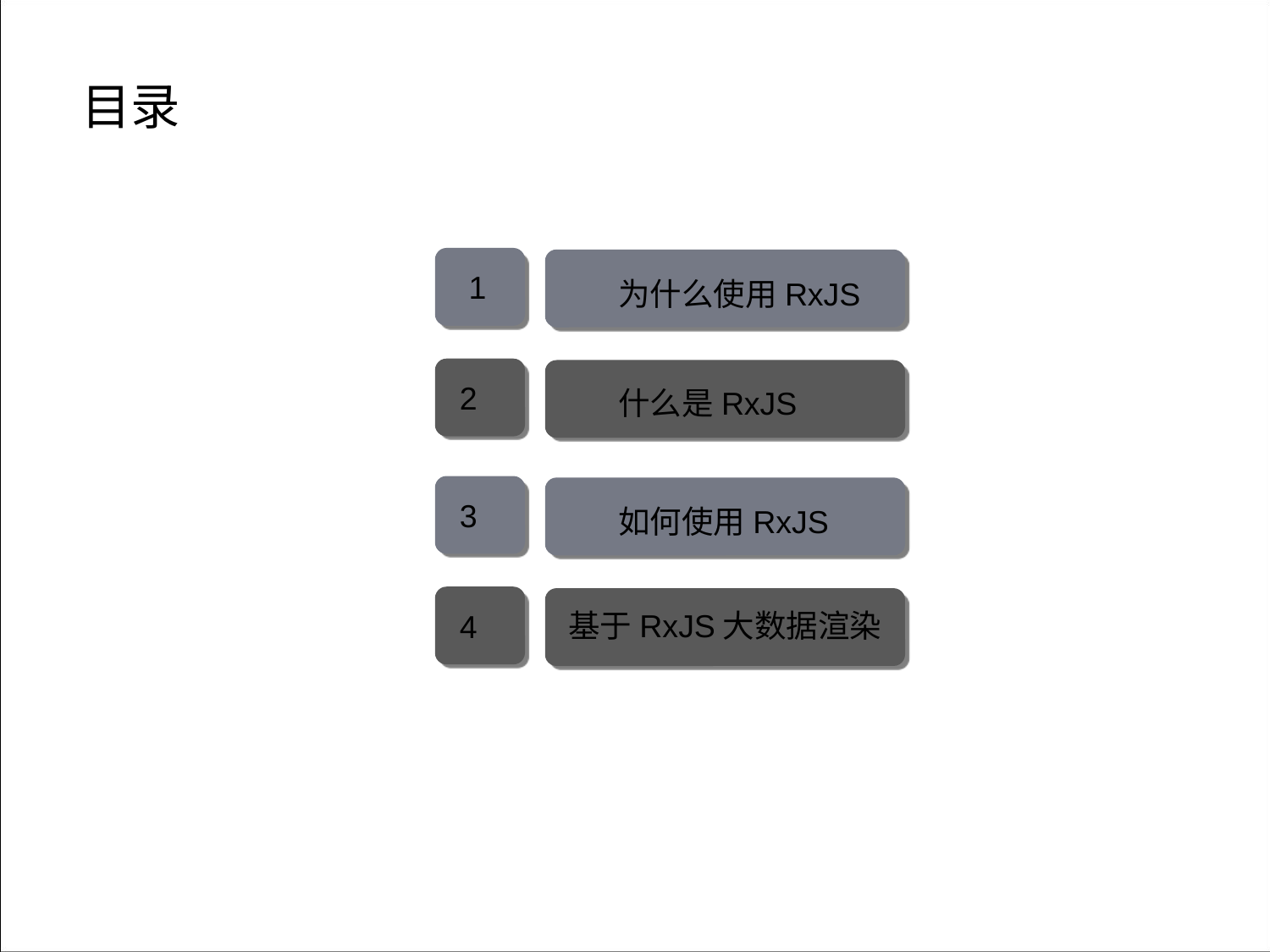

目录
  1

为什么使用RxJS
点击添加文本
 2

什么是RxJS
点击添加文本
 3

如何使用RxJS
 4

点击添加文本
基于RxJS大数据渲染
点击添加文本